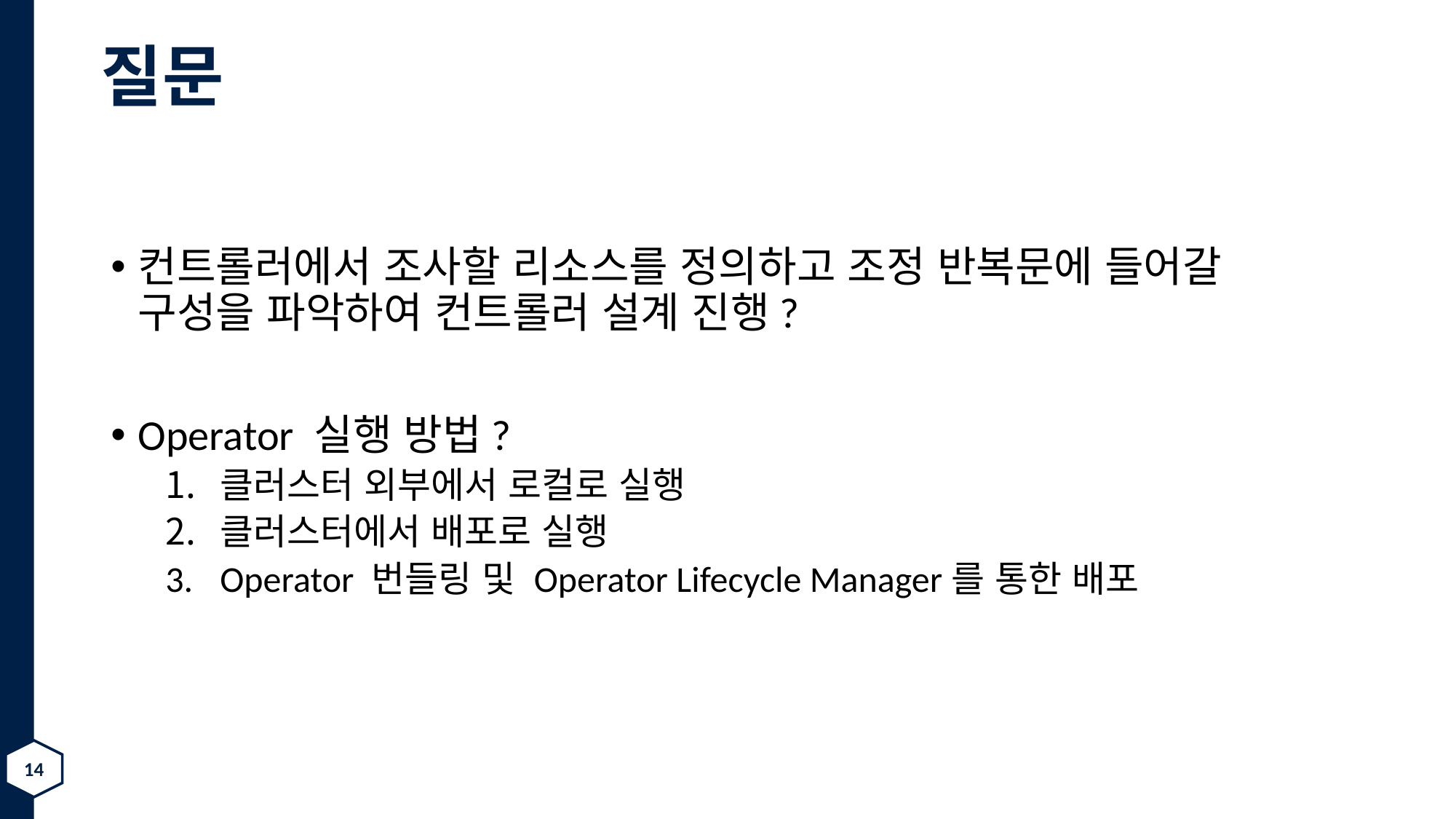

# 질문
컨트롤러에서 조사할 리소스를 정의하고 조정 반복문에 들어갈 구성을 파악하여 컨트롤러 설계 진행?

Operator 실행 방법?
클러스터 외부에서 로컬로 실행
클러스터에서 배포로 실행
Operator 번들링 및 Operator Lifecycle Manager를 통한 배포